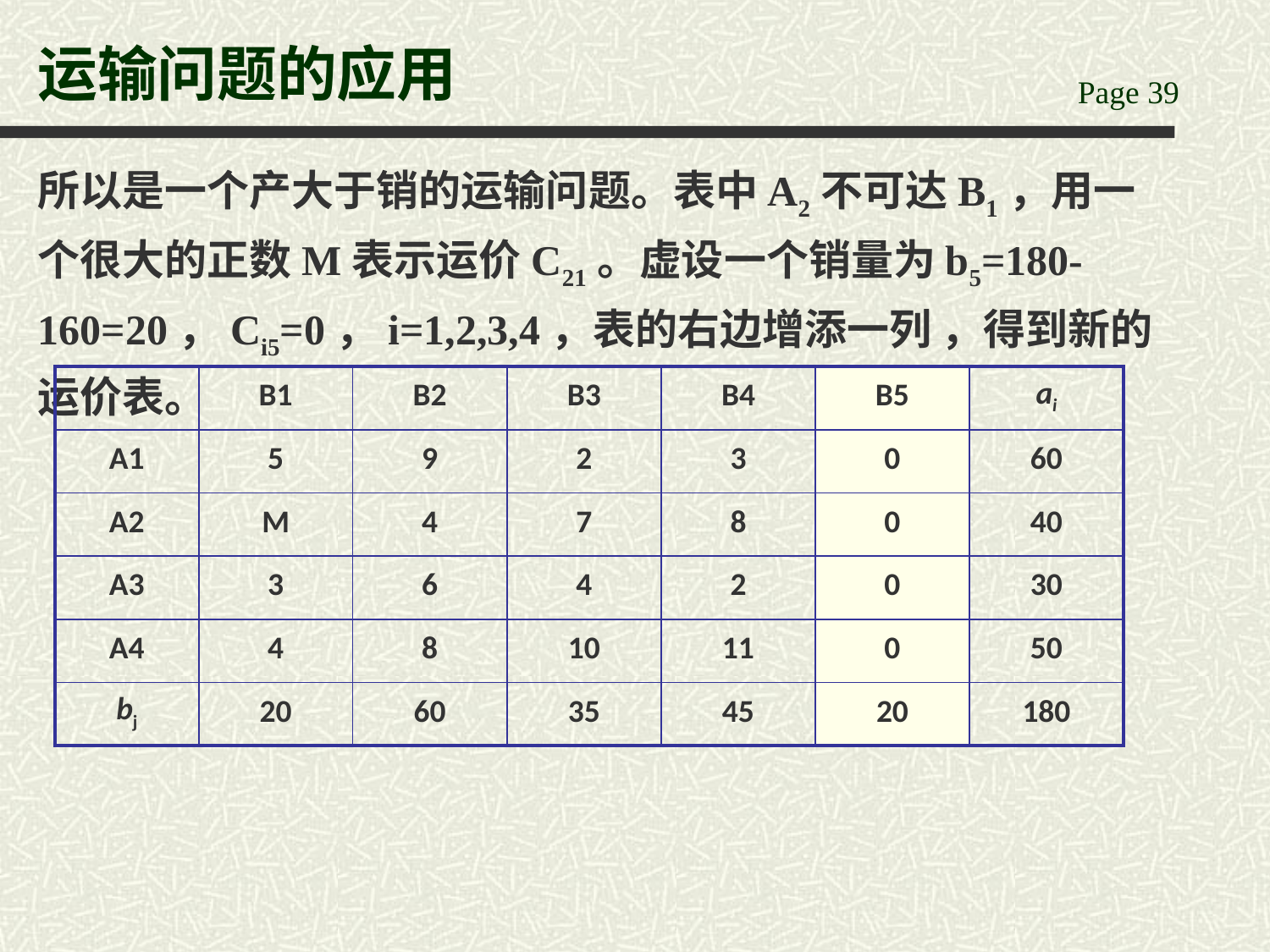

# 运输问题的应用
所以是一个产大于销的运输问题。表中A2不可达B1，用一个很大的正数M表示运价C21。虚设一个销量为b5=180-160=20，Ci5=0，i=1,2,3,4，表的右边增添一列 ，得到新的运价表。
|  | B1 | B2 | B3 | B4 | B5 | ai |
| --- | --- | --- | --- | --- | --- | --- |
| A1 | 5 | 9 | 2 | 3 | 0 | 60 |
| A2 | M | 4 | 7 | 8 | 0 | 40 |
| A3 | 3 | 6 | 4 | 2 | 0 | 30 |
| A4 | 4 | 8 | 10 | 11 | 0 | 50 |
| bj | 20 | 60 | 35 | 45 | 20 | 180 |